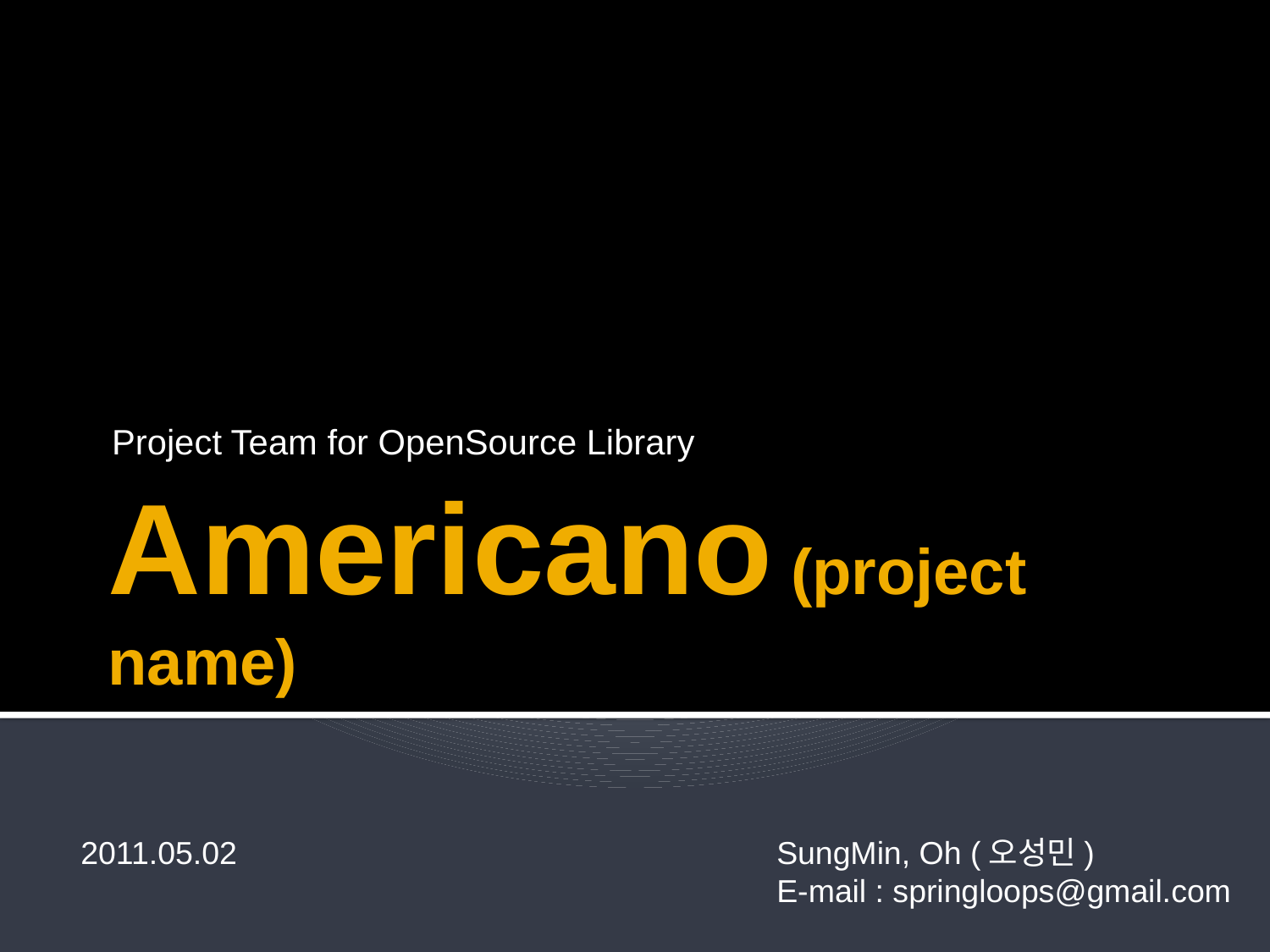

Project Team for OpenSource Library
# Americano (project name)
2011.05.02
SungMin, Oh (오성민)
E-mail : springloops@gmail.com